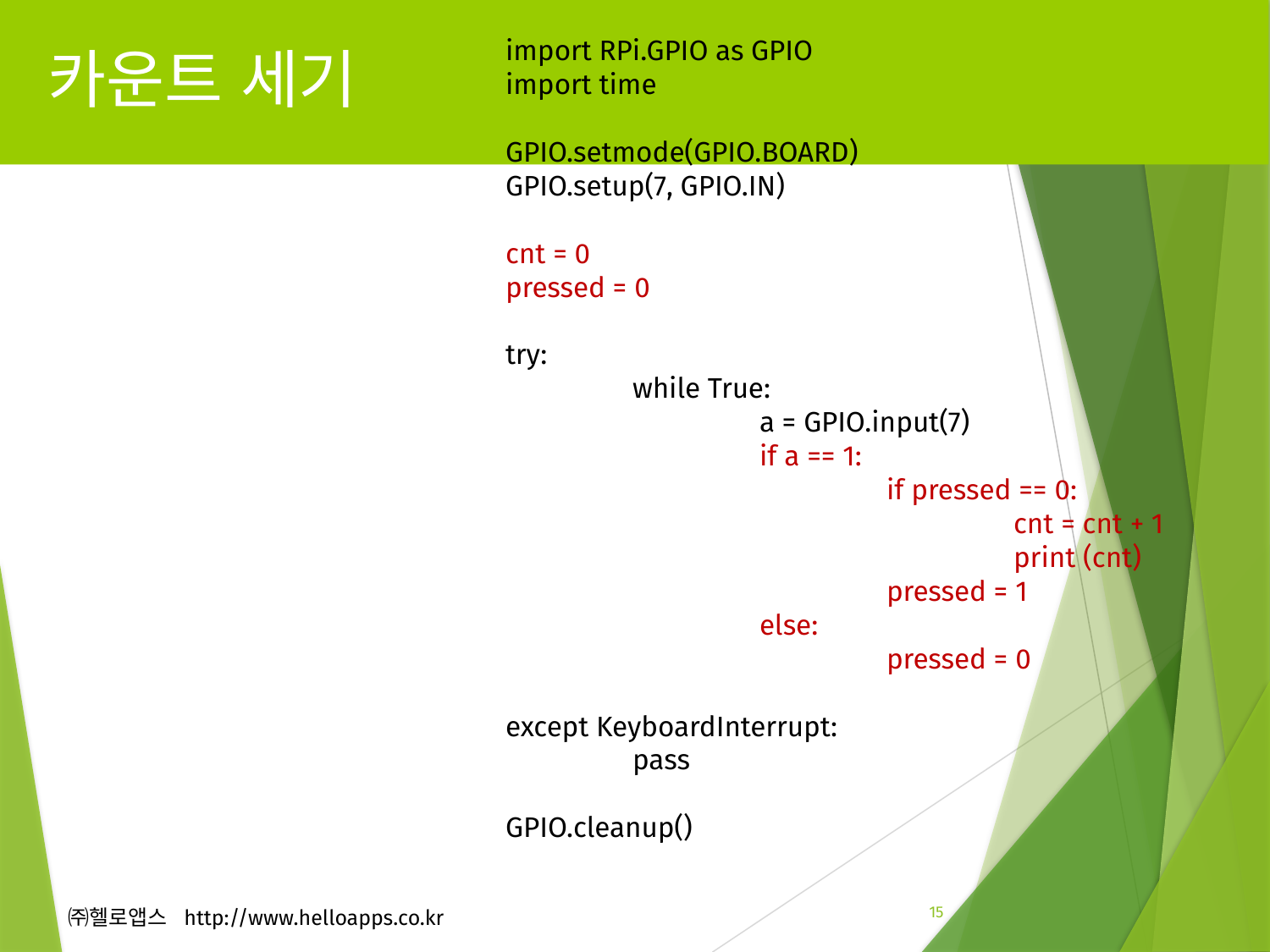

import RPi.GPIO as GPIO
import time

GPIO.setmode(GPIO.BOARD)
GPIO.setup(7, GPIO.IN)

cnt = 0
pressed = 0

try:
	while True:
		a = GPIO.input(7)
		if a == 1:
			if pressed == 0:
				cnt = cnt + 1
				print (cnt)
			pressed = 1
		else:
			pressed = 0

except KeyboardInterrupt:
	pass

GPIO.cleanup()
# 카운트 세기
15